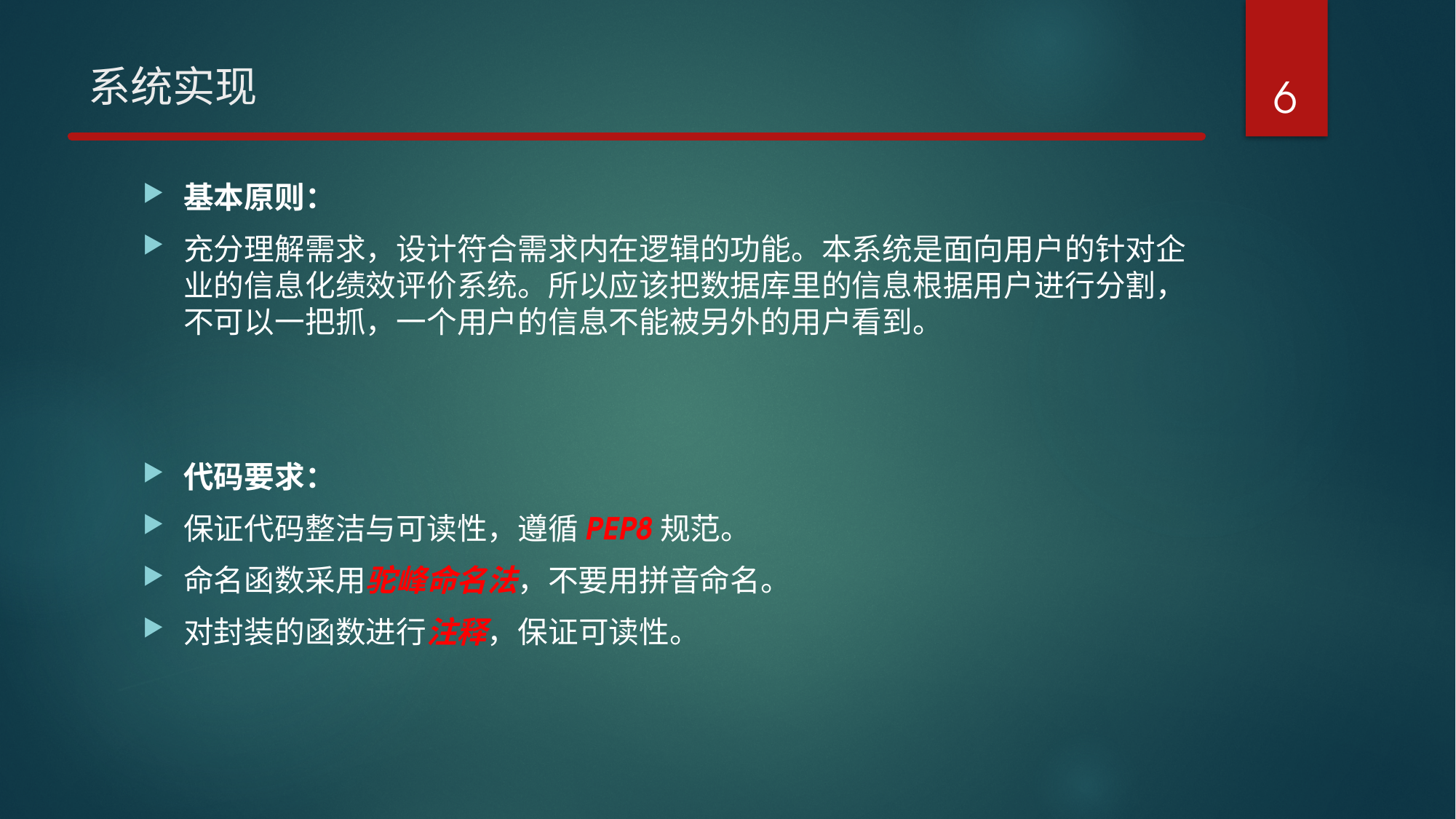

6
# 系统实现
基本原则：
充分理解需求，设计符合需求内在逻辑的功能。本系统是面向用户的针对企业的信息化绩效评价系统。所以应该把数据库里的信息根据用户进行分割，不可以一把抓，一个用户的信息不能被另外的用户看到。

代码要求：
保证代码整洁与可读性，遵循PEP8规范。
命名函数采用驼峰命名法，不要用拼音命名。
对封装的函数进行注释，保证可读性。